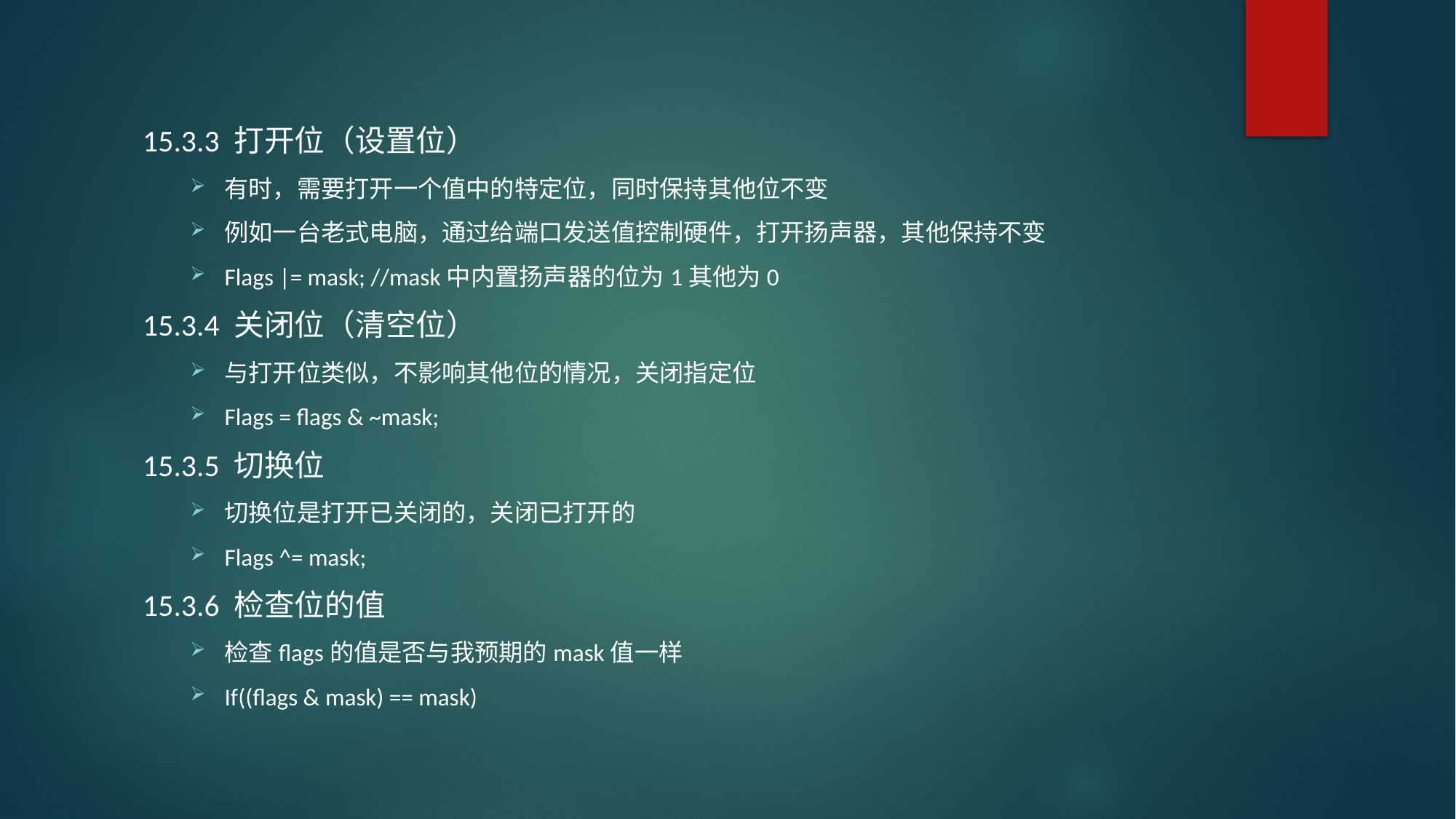

15.3.3 打开位（设置位）
有时，需要打开一个值中的特定位，同时保持其他位不变
例如一台老式电脑，通过给端口发送值控制硬件，打开扬声器，其他保持不变
Flags |= mask; //mask中内置扬声器的位为1其他为0
15.3.4 关闭位（清空位）
与打开位类似，不影响其他位的情况，关闭指定位
Flags = flags & ~mask;
15.3.5 切换位
切换位是打开已关闭的，关闭已打开的
Flags ^= mask;
15.3.6 检查位的值
检查flags的值是否与我预期的mask值一样
If((flags & mask) == mask)